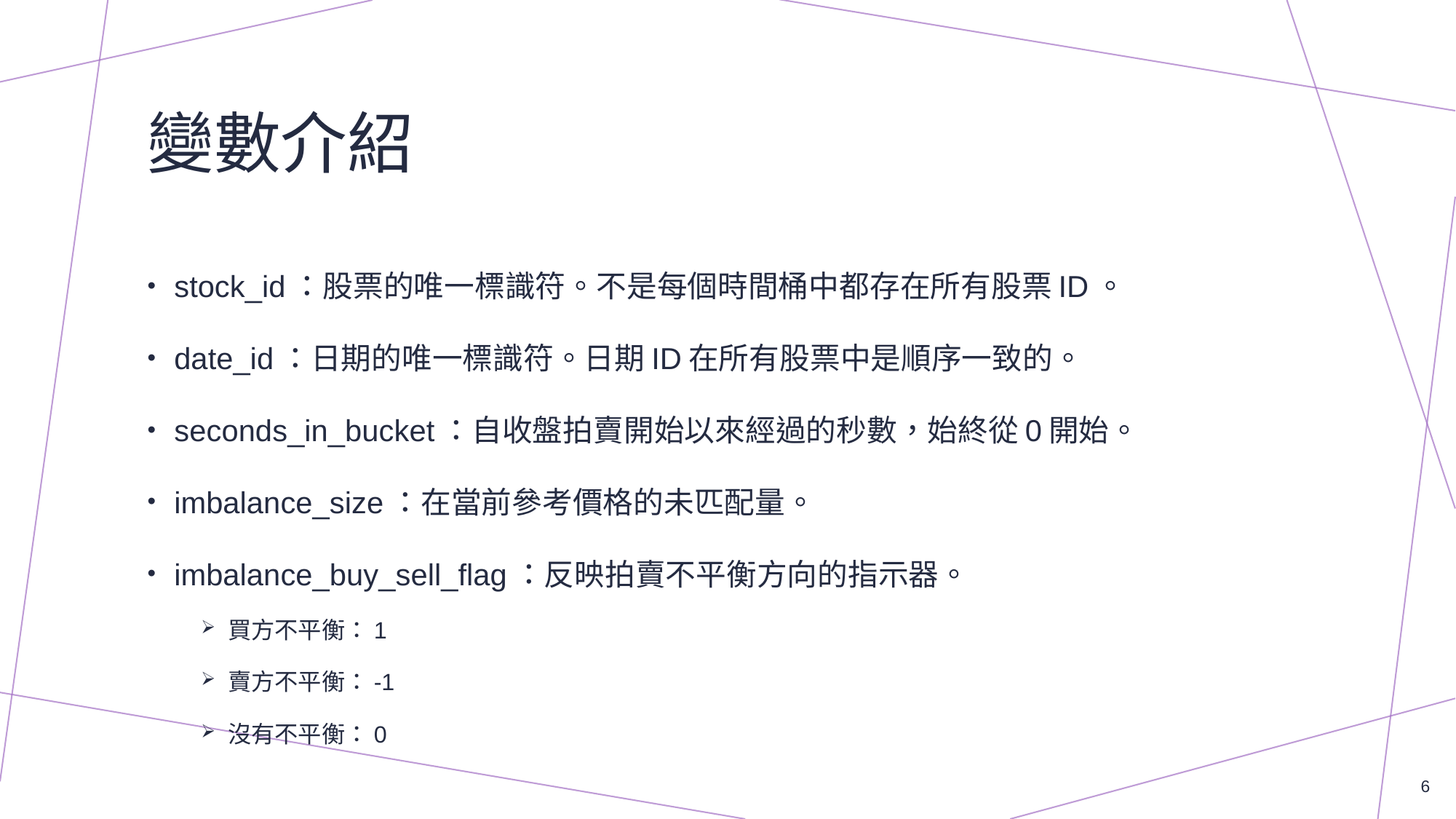

# 變數介紹
stock_id：股票的唯一標識符。不是每個時間桶中都存在所有股票ID。
date_id：日期的唯一標識符。日期ID在所有股票中是順序一致的。
seconds_in_bucket：自收盤拍賣開始以來經過的秒數，始終從0開始。
imbalance_size：在當前參考價格的未匹配量。
imbalance_buy_sell_flag：反映拍賣不平衡方向的指示器。
買方不平衡：1
賣方不平衡：-1
沒有不平衡：0

6